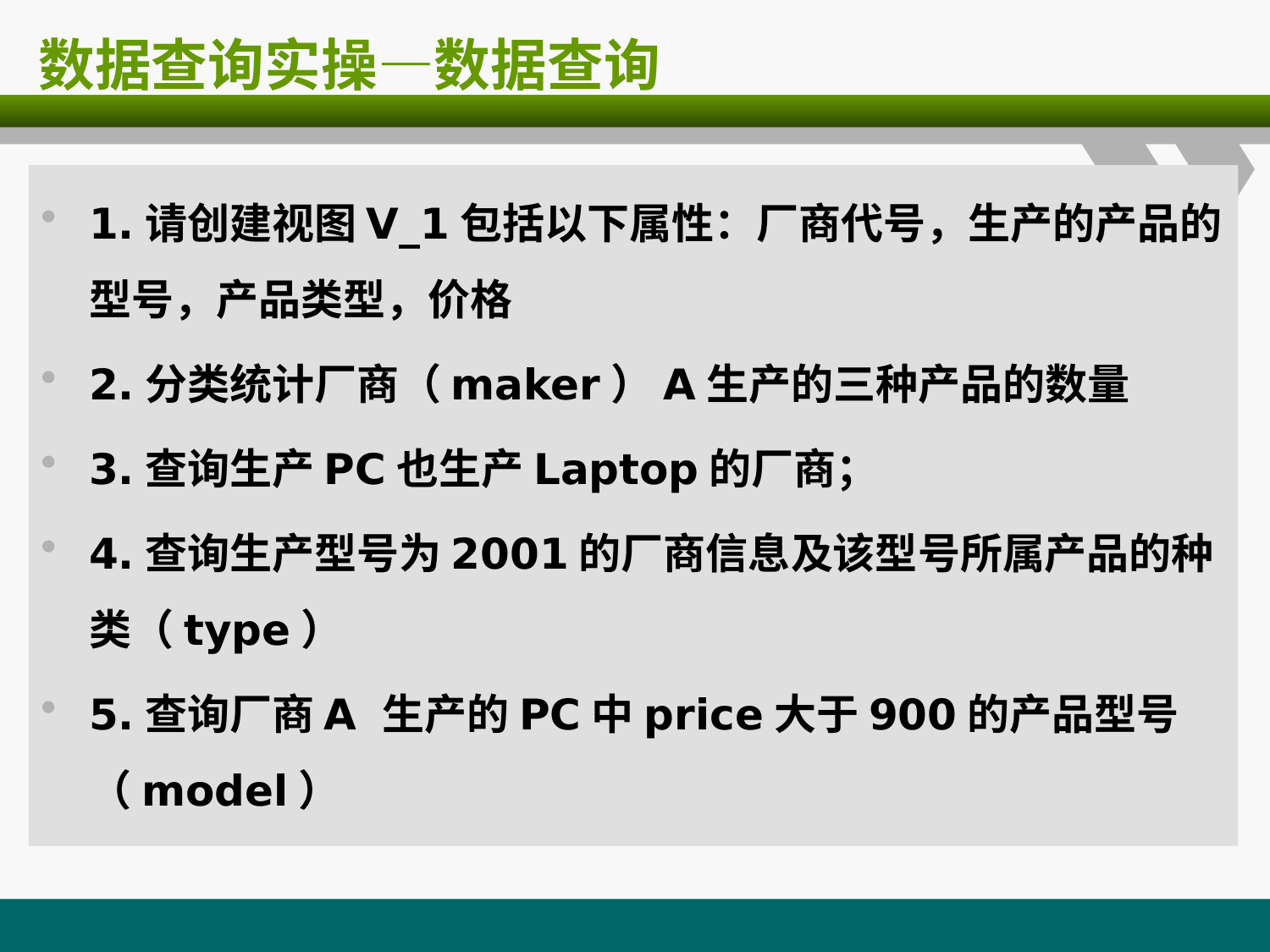

# 数据查询实操—数据查询
1.请创建视图V_1包括以下属性：厂商代号，生产的产品的型号，产品类型，价格
2.分类统计厂商（maker）A生产的三种产品的数量
3.查询生产PC也生产Laptop的厂商；
4.查询生产型号为2001的厂商信息及该型号所属产品的种类（type）
5.查询厂商A 生产的PC中price大于900的产品型号（model）